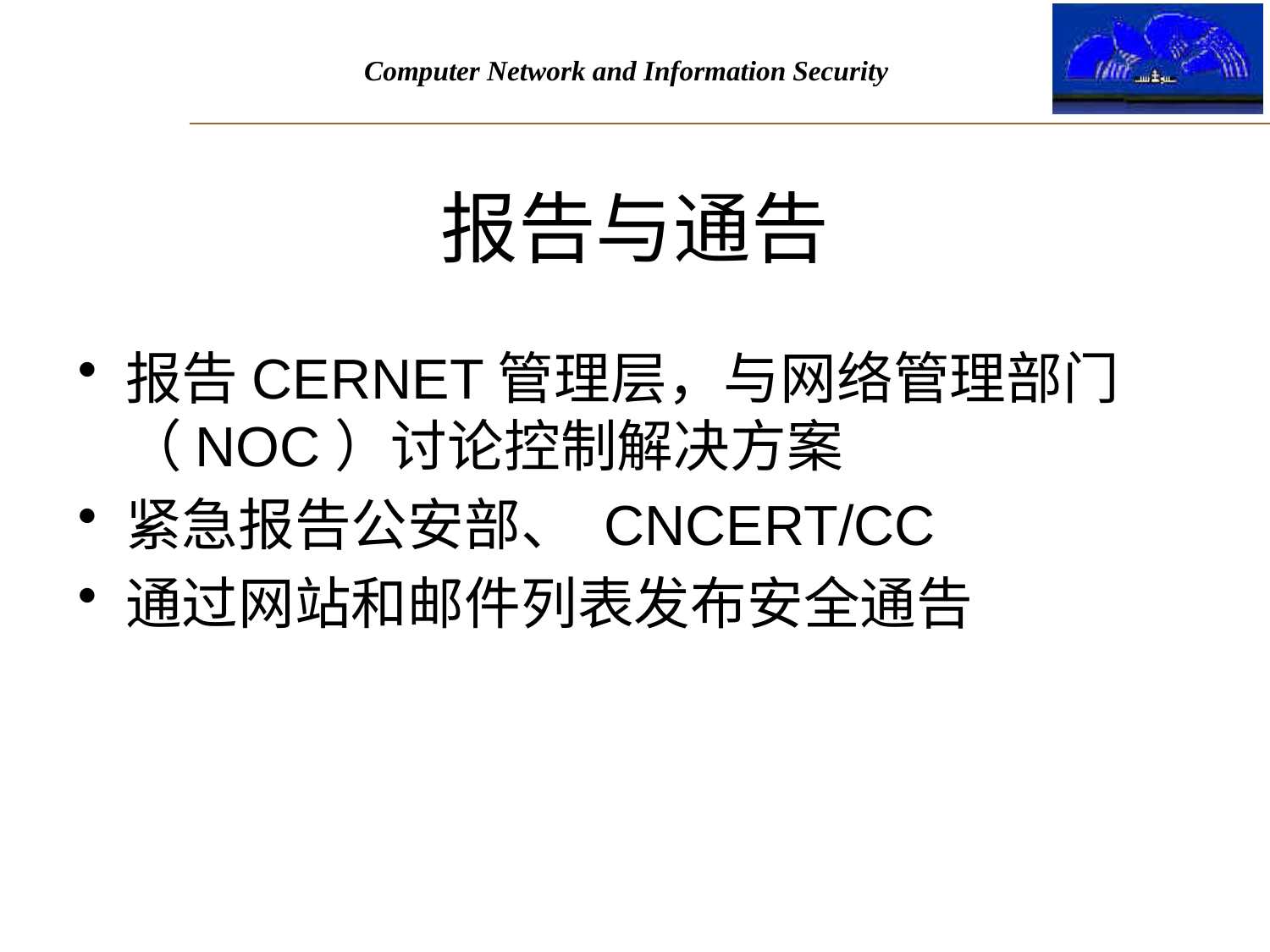

# 报告与通告
报告CERNET管理层，与网络管理部门（NOC）讨论控制解决方案
紧急报告公安部、 CNCERT/CC
通过网站和邮件列表发布安全通告